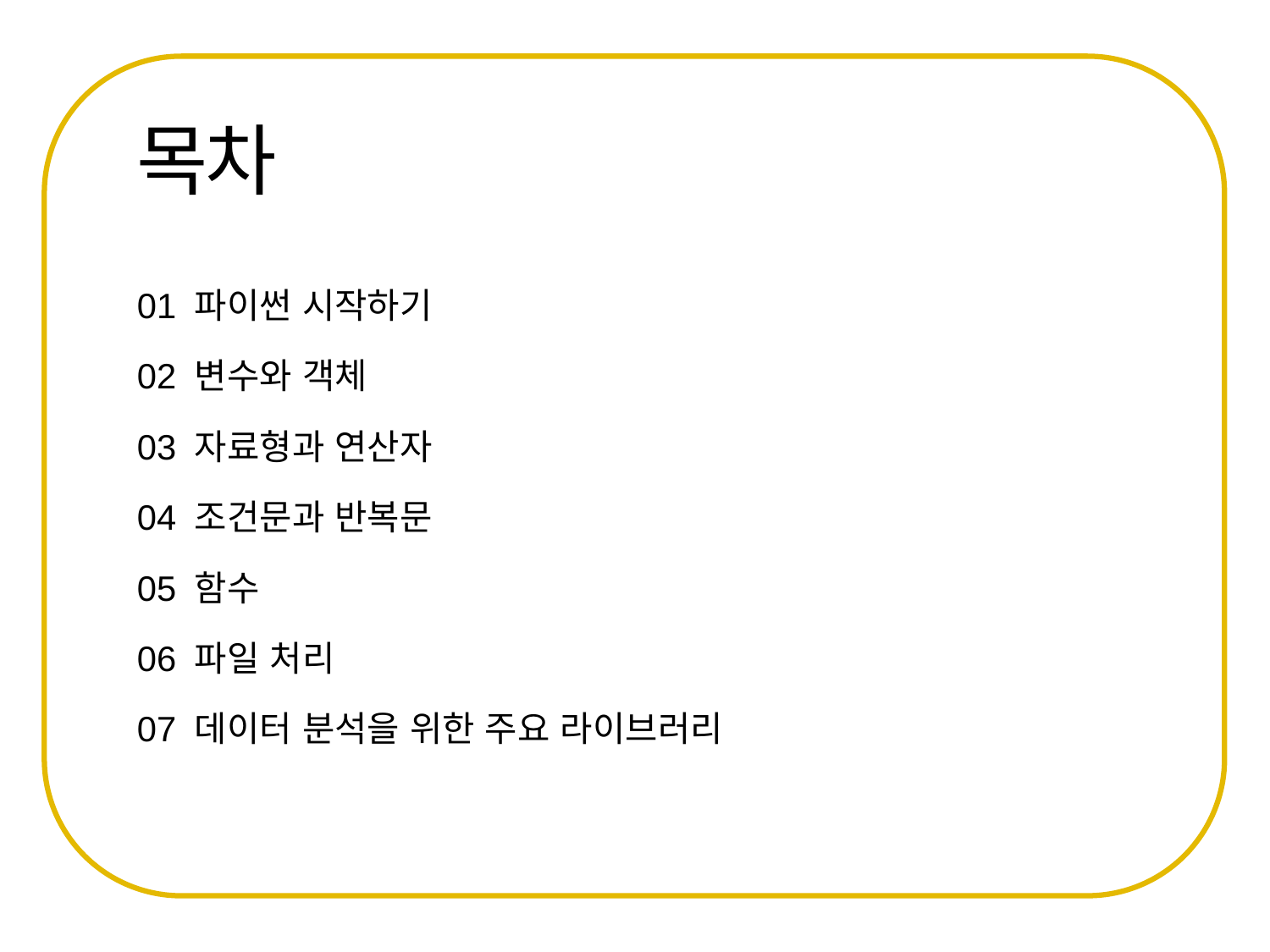

01 파이썬 시작하기
02 변수와 객체
03 자료형과 연산자
04 조건문과 반복문
05 함수
06 파일 처리
07 데이터 분석을 위한 주요 라이브러리